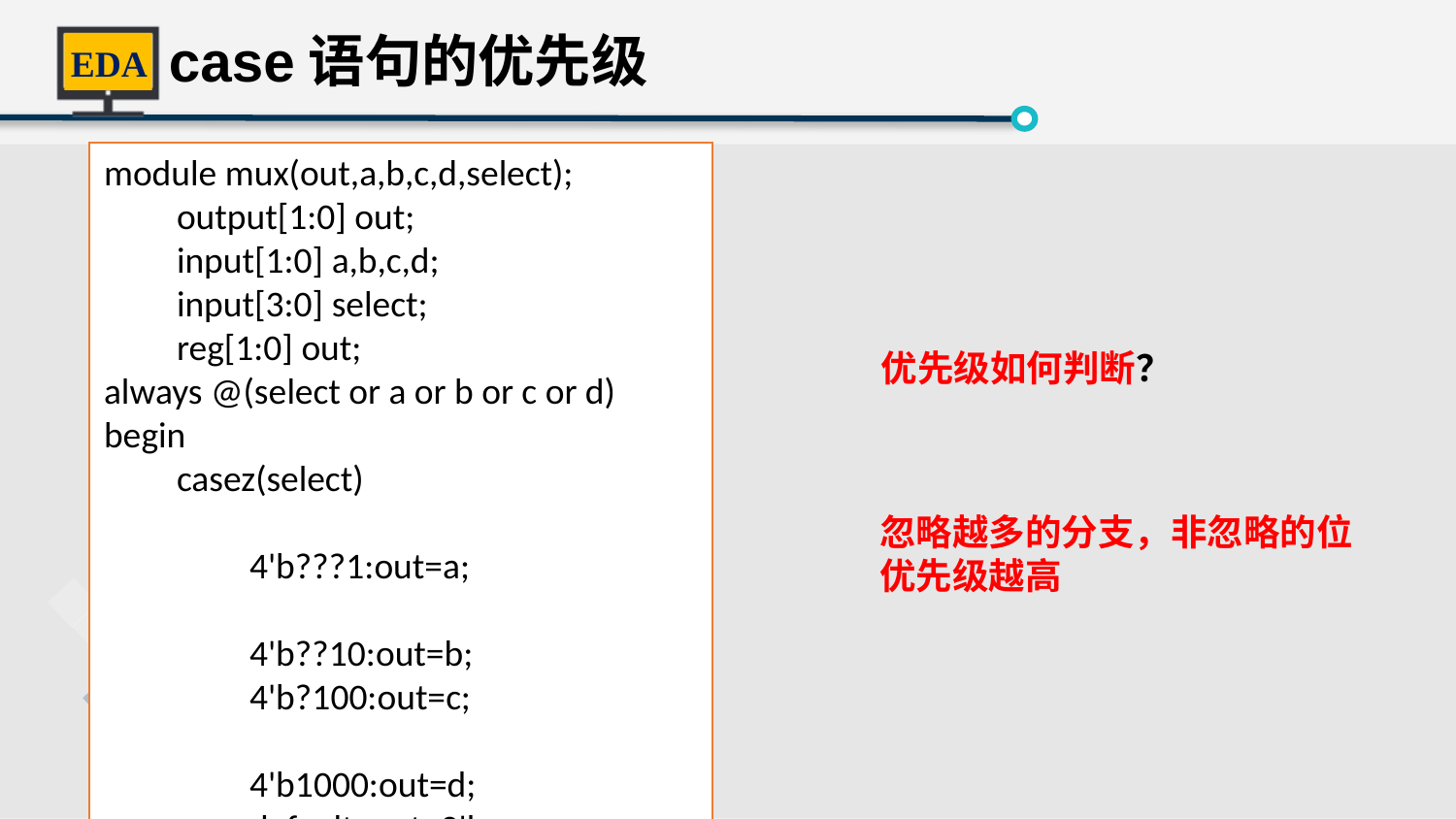

case语句的优先级
module mux(out,a,b,c,d,select);
output[1:0] out;
input[1:0] a,b,c,d;
input[3:0] select;
reg[1:0] out;
always @(select or a or b or c or d)
begin
casez(select)
4'b???1:out=a;
4'b??10:out=b;
4'b?100:out=c;
4'b1000:out=d;
default: out=2'bx;
endcase
 end
endendmodule
优先级如何判断？

忽略越多的分支，非忽略的位优先级越高